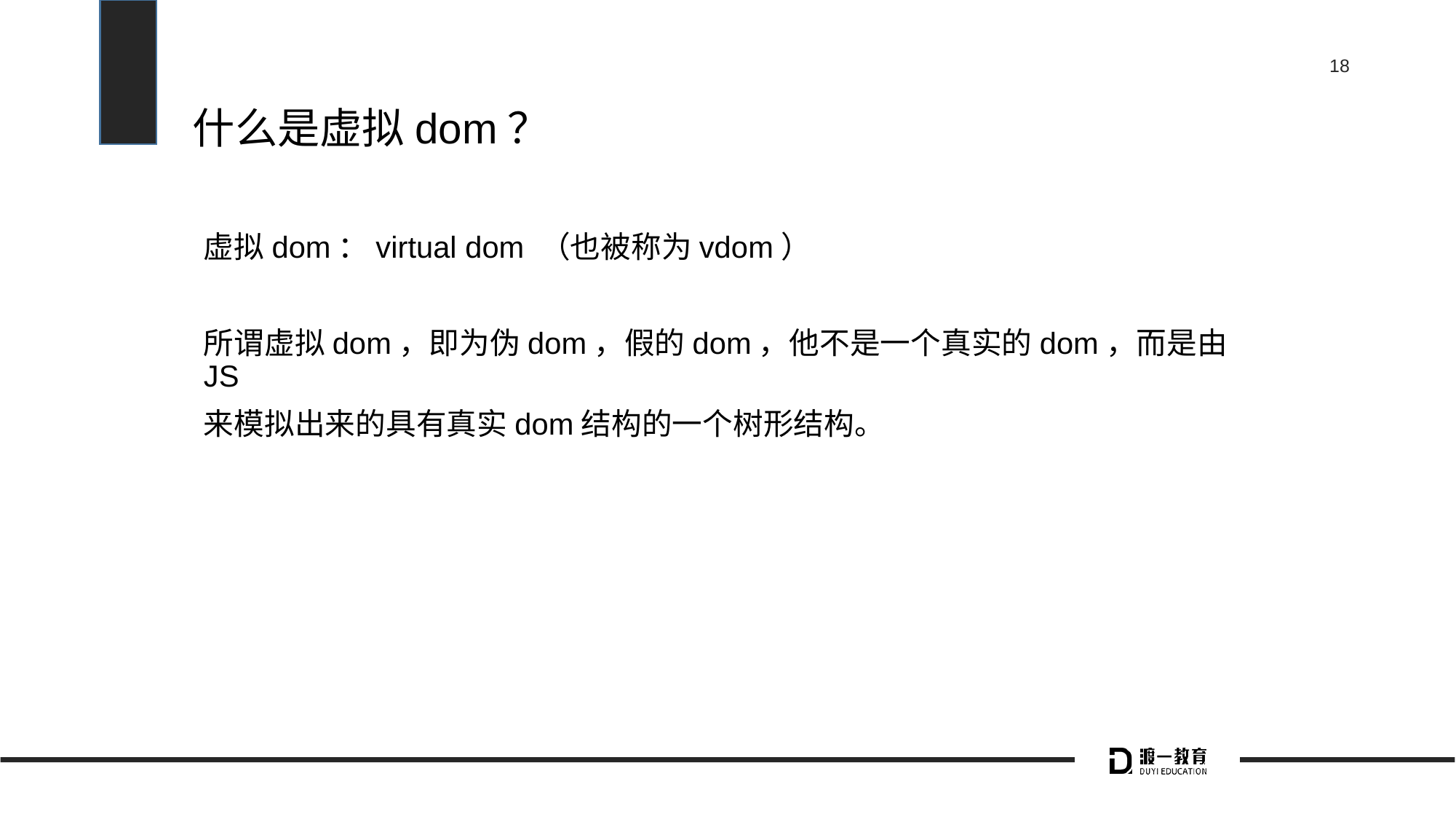

# 什么是虚拟dom？
虚拟dom：virtual dom （也被称为vdom）

所谓虚拟dom，即为伪dom，假的dom，他不是一个真实的dom，而是由JS
来模拟出来的具有真实dom结构的一个树形结构。